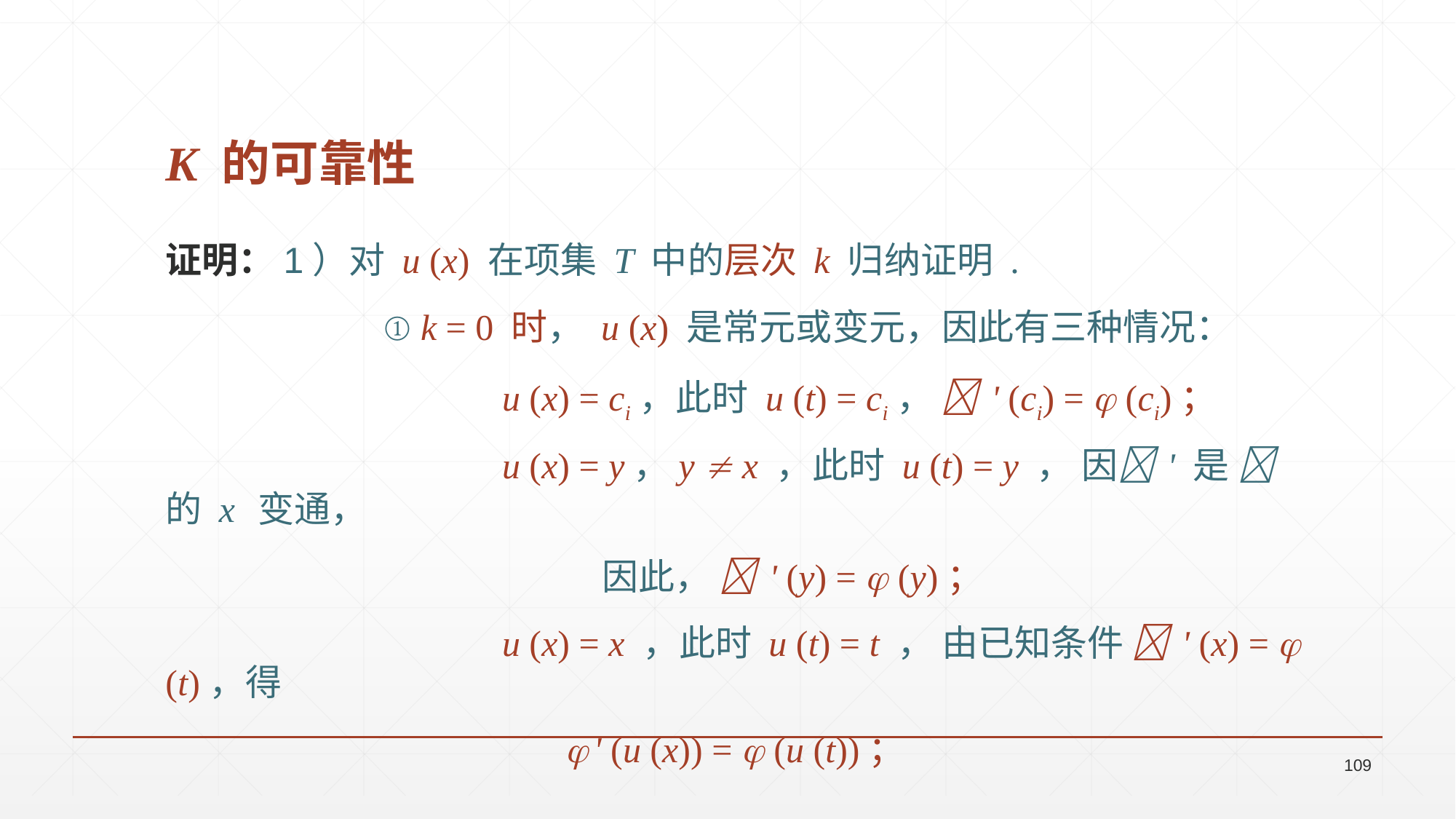

# K 的可靠性
证明：1）对 u (x) 在项集 T 中的层次 k 归纳证明 .
		① k = 0 时， u (x) 是常元或变元，因此有三种情况：
			 u (x) = ci，此时 u (t) = ci， ϕ ʹ (ci) = ϕ (ci)；
			 u (x) = y，y ≠ x ，此时 u (t) = y ， 因ϕ ʹ 是 ϕ 的 x  变通，
				因此， ϕ ʹ (y) = ϕ (y)；
			 u (x) = x ，此时 u (t) = t ， 由已知条件 ϕ ʹ (x) = ϕ (t)，得
ϕ ʹ (u (x)) = ϕ (u (t))；
109